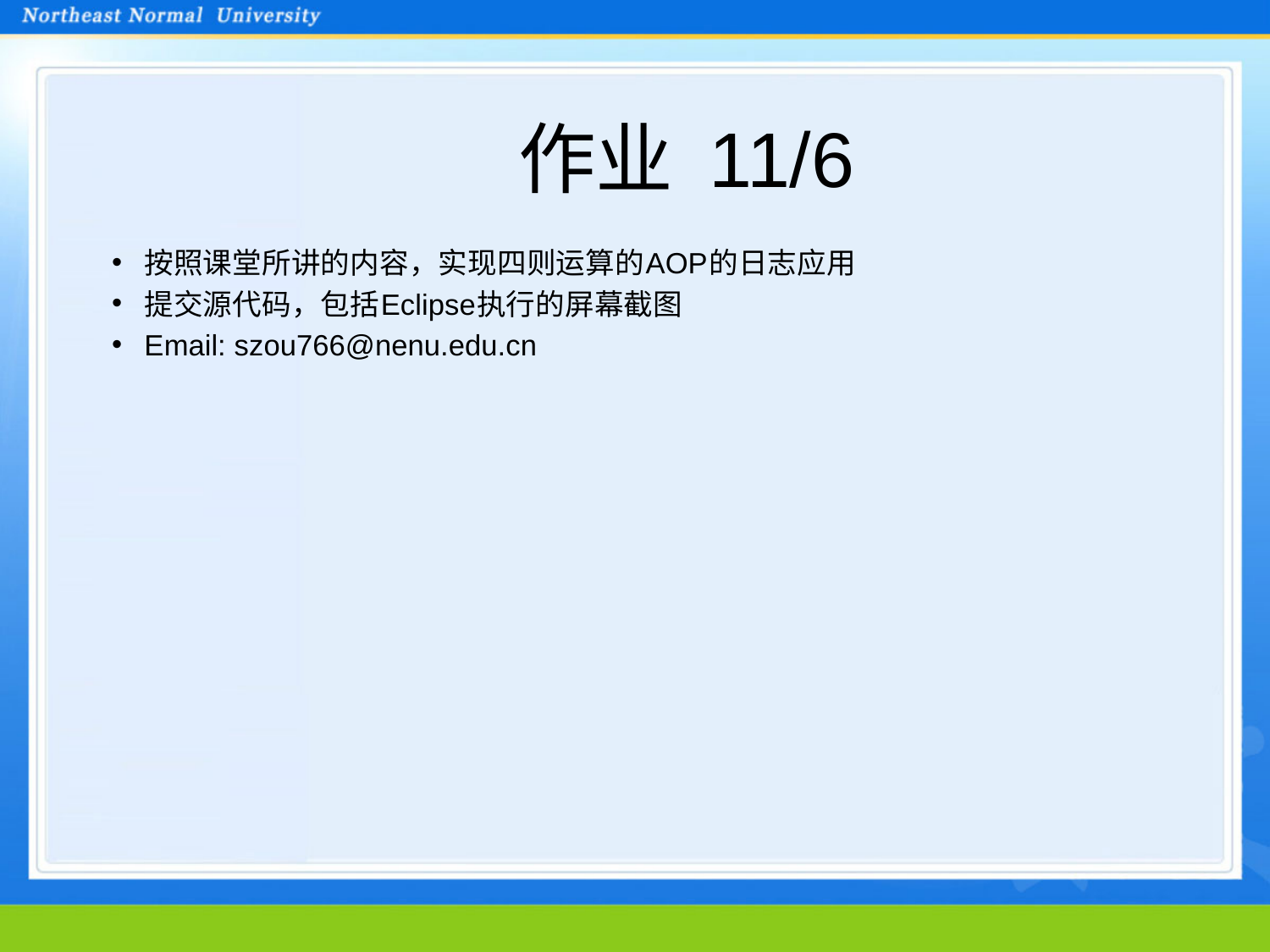

# 作业 11/6
按照课堂所讲的内容，实现四则运算的AOP的日志应用
提交源代码，包括Eclipse执行的屏幕截图
Email: szou766@nenu.edu.cn